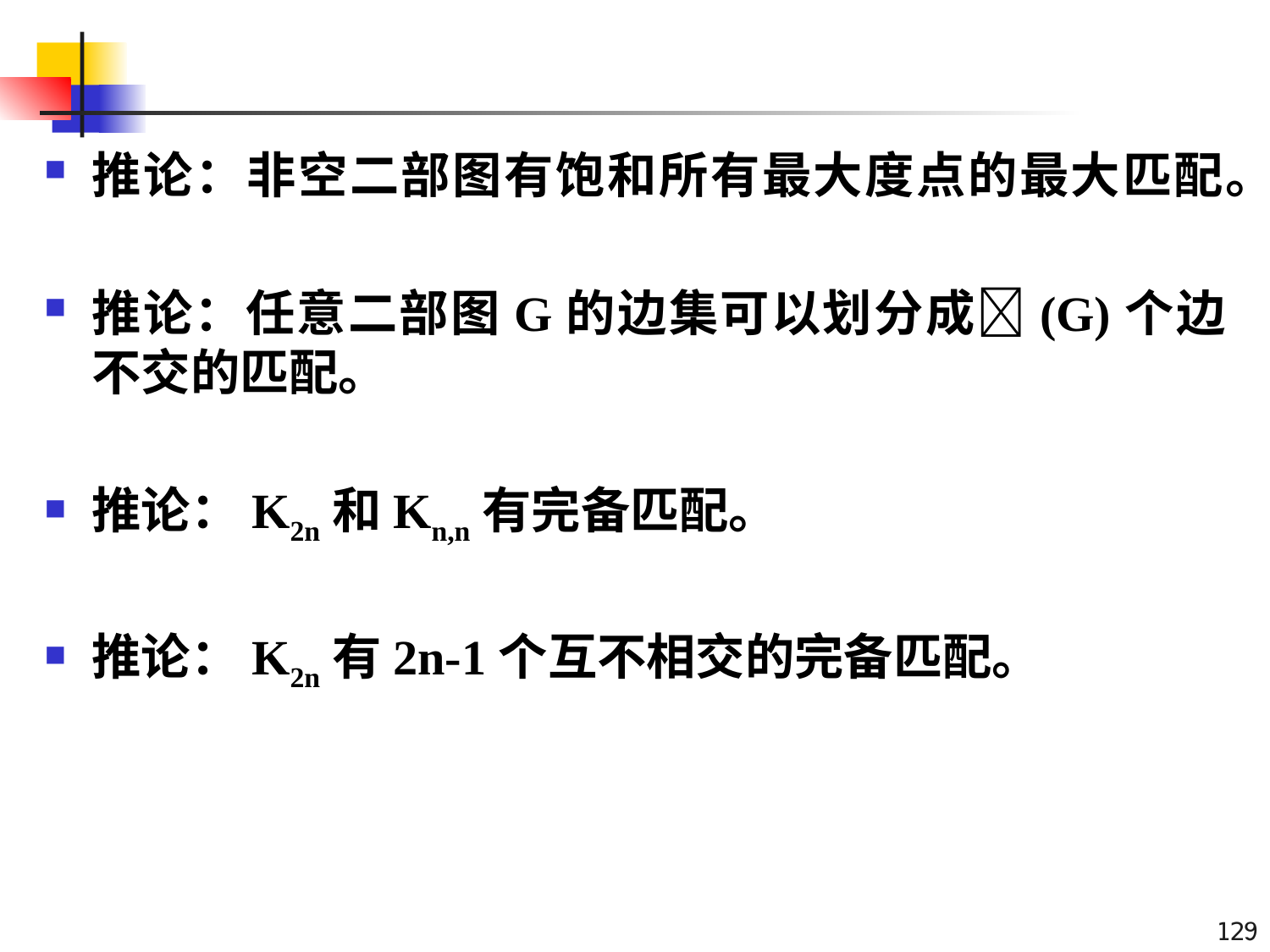

推论：非空二部图有饱和所有最大度点的最大匹配。

推论：任意二部图G的边集可以划分成Δ(G)个边不交的匹配。

推论：K2n和Kn,n有完备匹配。

推论：K2n有2n-1个互不相交的完备匹配。

129